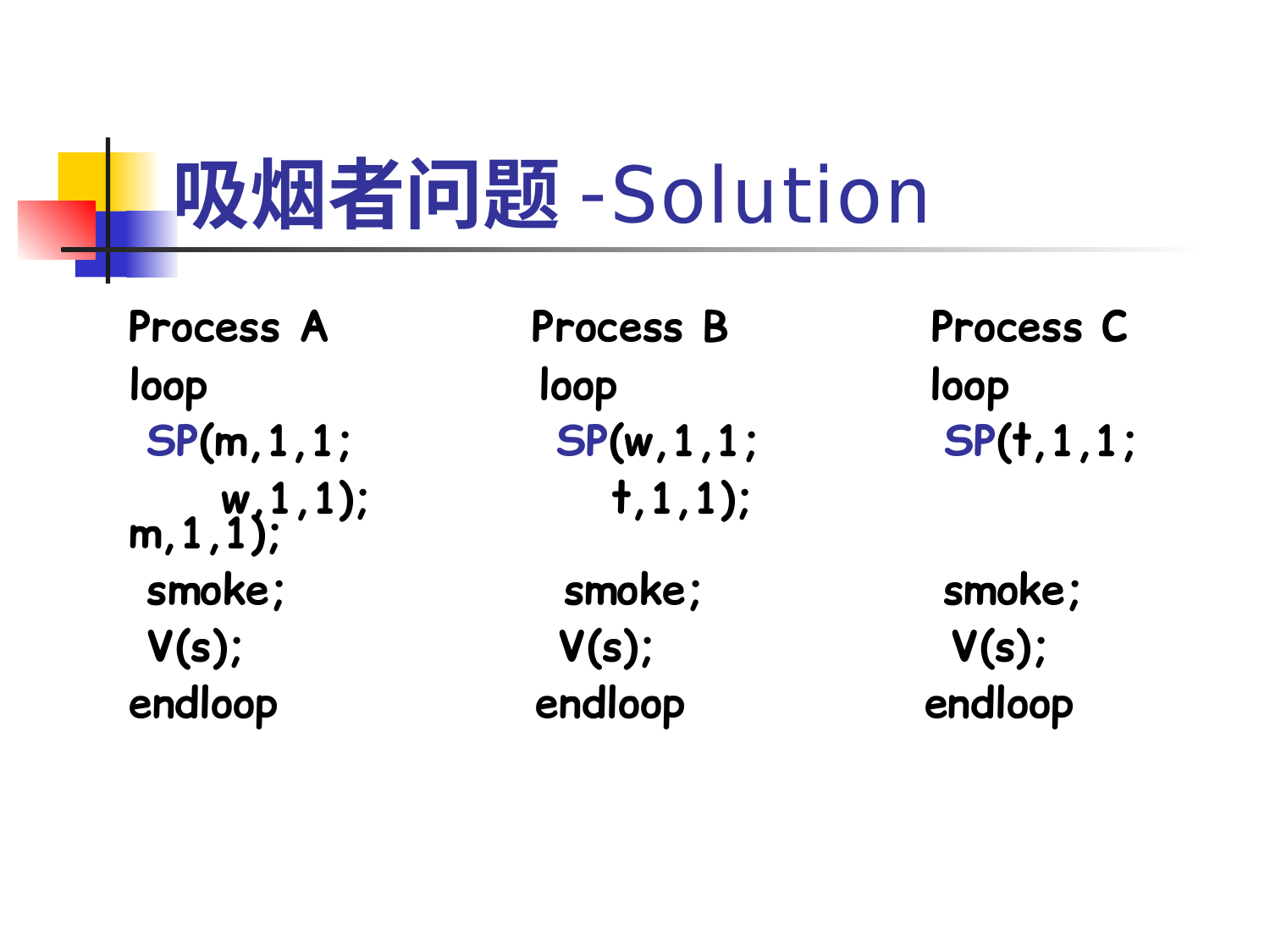

# 吸烟者问题-Solution

Process A           Process B           Process C
loop                  loop                 loop
 SP(m,1,1;           SP(w,1,1;          SP(t,1,1;
     w,1,1);             t,1,1);              m,1,1);
 smoke;               smoke;             smoke;
 V(s);                 V(s);                V(s);
endloop              endloop             endloop